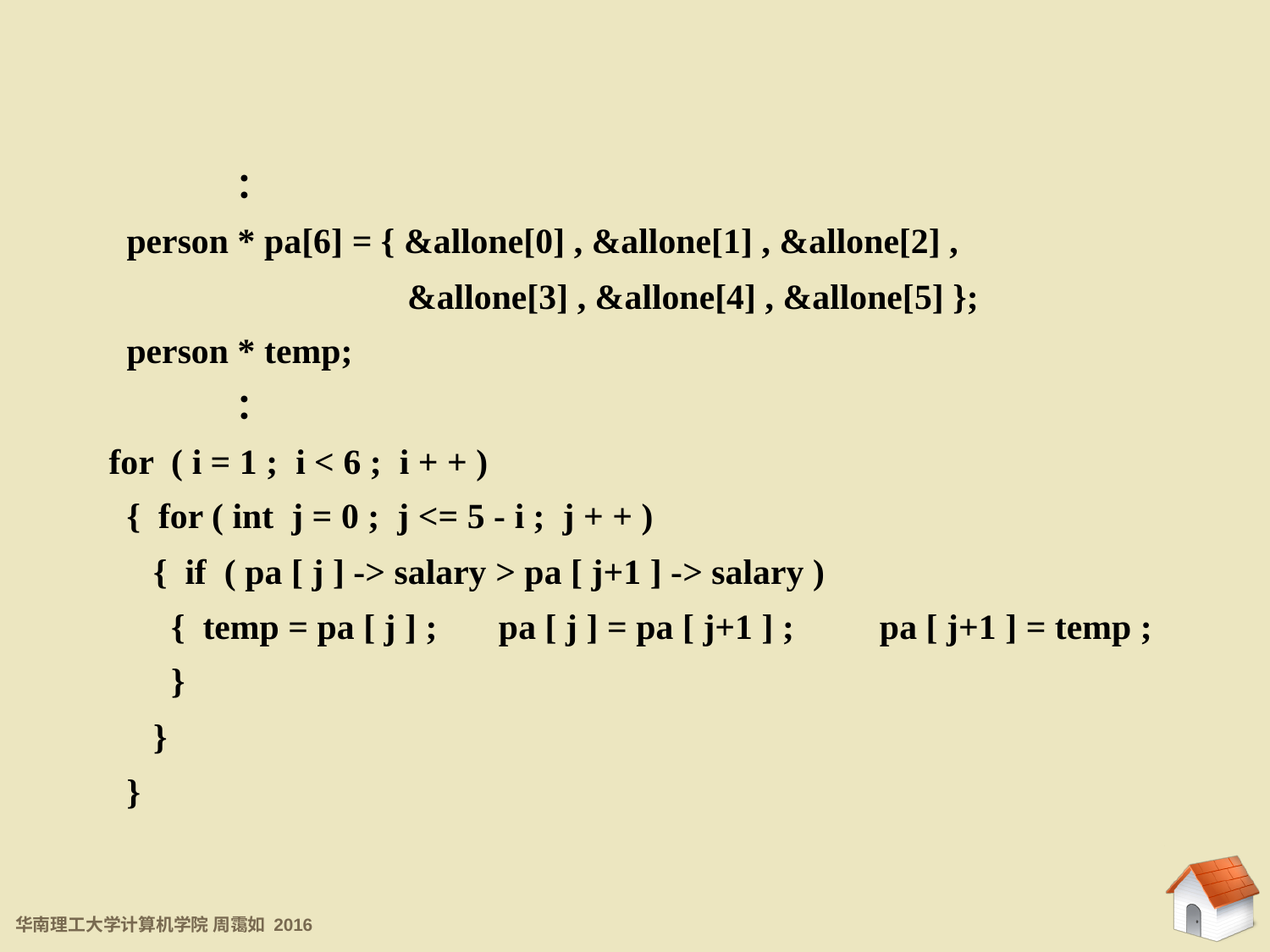

5.2  结构数组
	：
  person * pa[6] = { &allone[0] , &allone[1] , &allone[2] ,
		     &allone[3] , &allone[4] , &allone[5] };
  person * temp;
  	：
for  ( i = 1 ;  i < 6 ;  i + + )
  {  for ( int  j = 0 ;  j <= 5 - i ;  j + + )
     {  if  ( pa [ j ] -> salary > pa [ j+1 ] -> salary )
       {  temp = pa [ j ] ; 	 pa [ j ] = pa [ j+1 ] ;	 pa [ j+1 ] = temp ;
       }
     }
  }